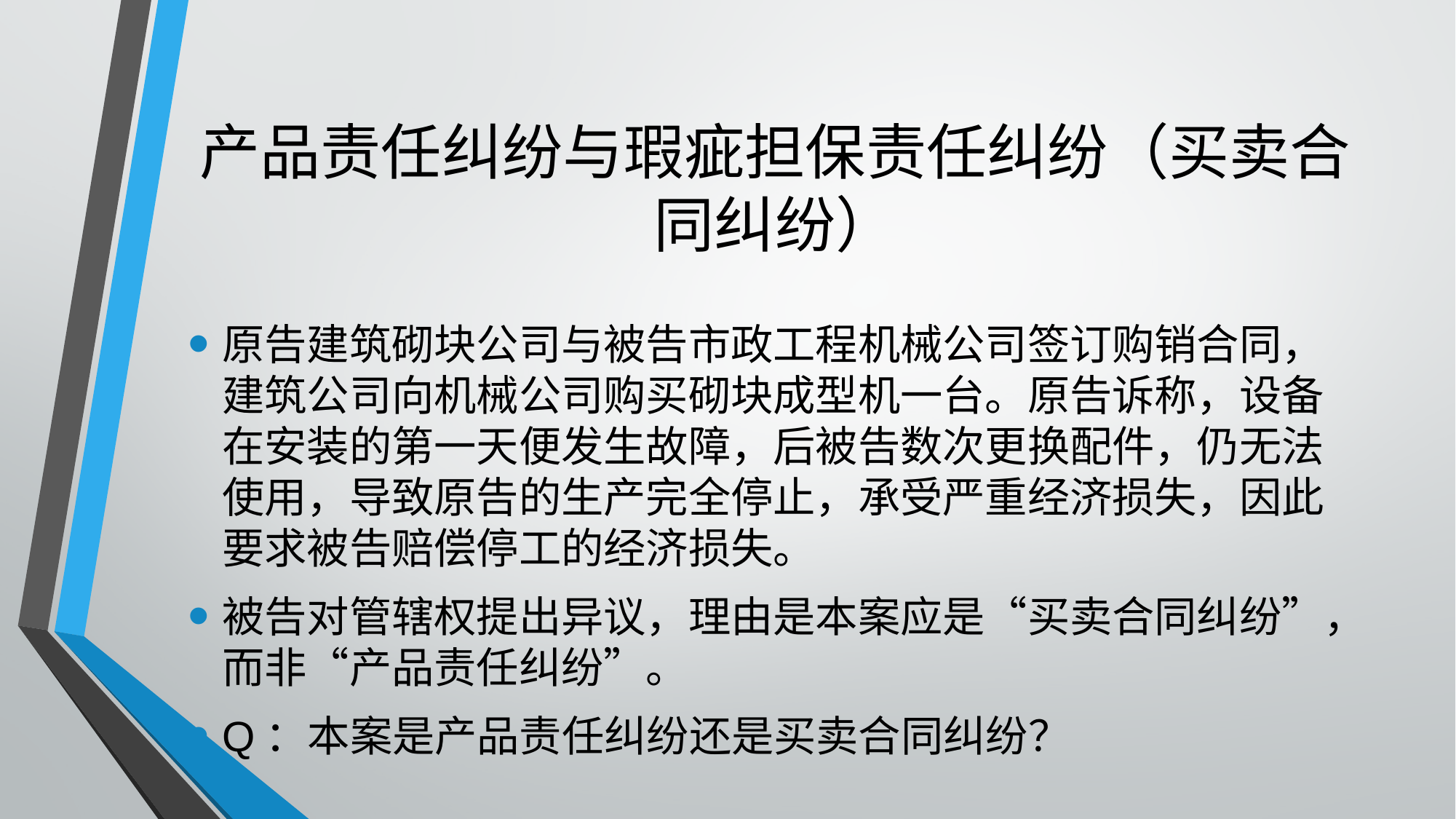

# 产品责任纠纷与瑕疵担保责任纠纷（买卖合同纠纷）
原告建筑砌块公司与被告市政工程机械公司签订购销合同，建筑公司向机械公司购买砌块成型机一台。原告诉称，设备在安装的第一天便发生故障，后被告数次更换配件，仍无法使用，导致原告的生产完全停止，承受严重经济损失，因此要求被告赔偿停工的经济损失。
被告对管辖权提出异议，理由是本案应是“买卖合同纠纷”，而非“产品责任纠纷”。
Q：本案是产品责任纠纷还是买卖合同纠纷？